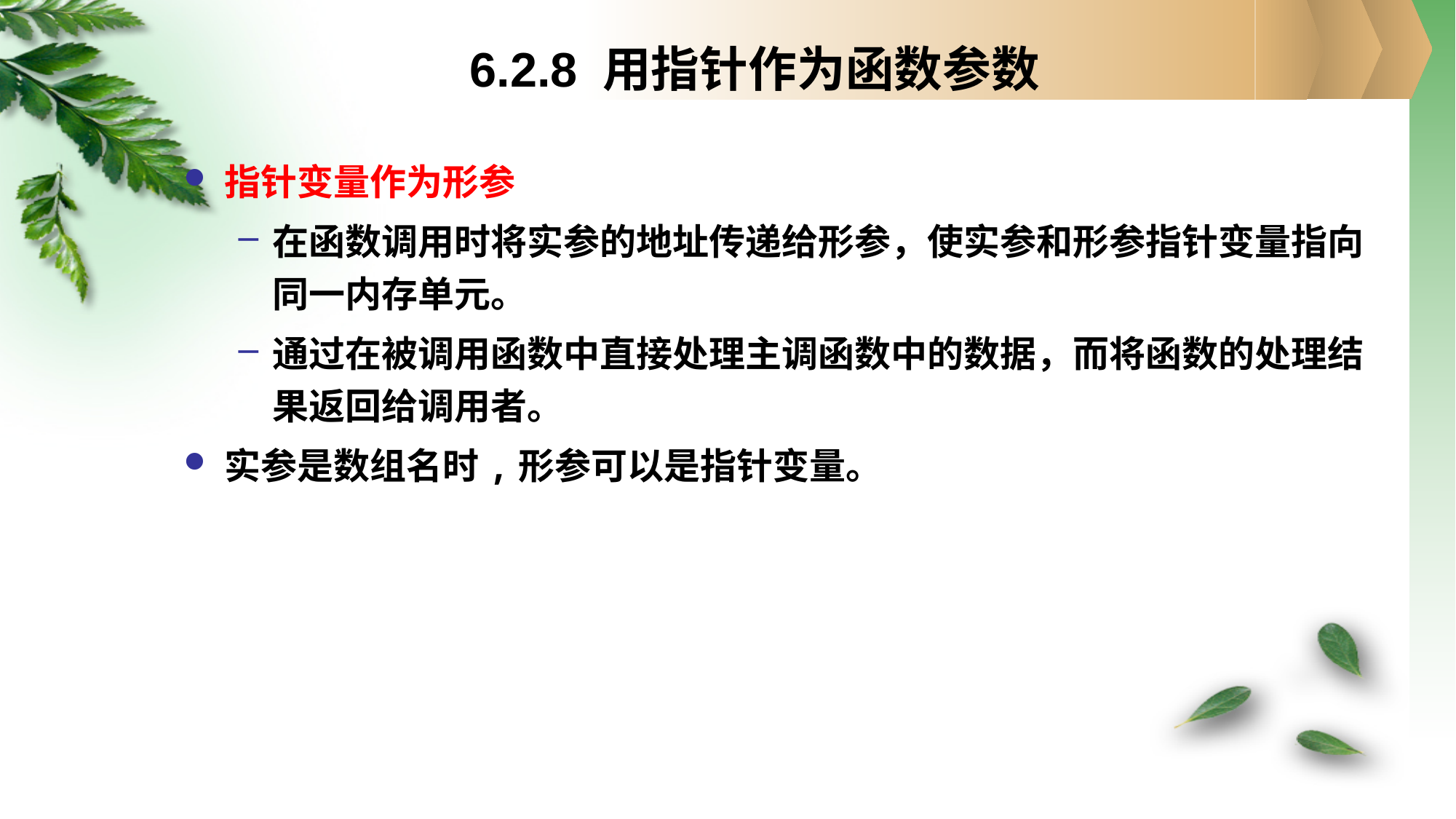

# 6.2.8 用指针作为函数参数
指针变量作为形参
在函数调用时将实参的地址传递给形参，使实参和形参指针变量指向同一内存单元。
通过在被调用函数中直接处理主调函数中的数据，而将函数的处理结果返回给调用者。
实参是数组名时,形参可以是指针变量。